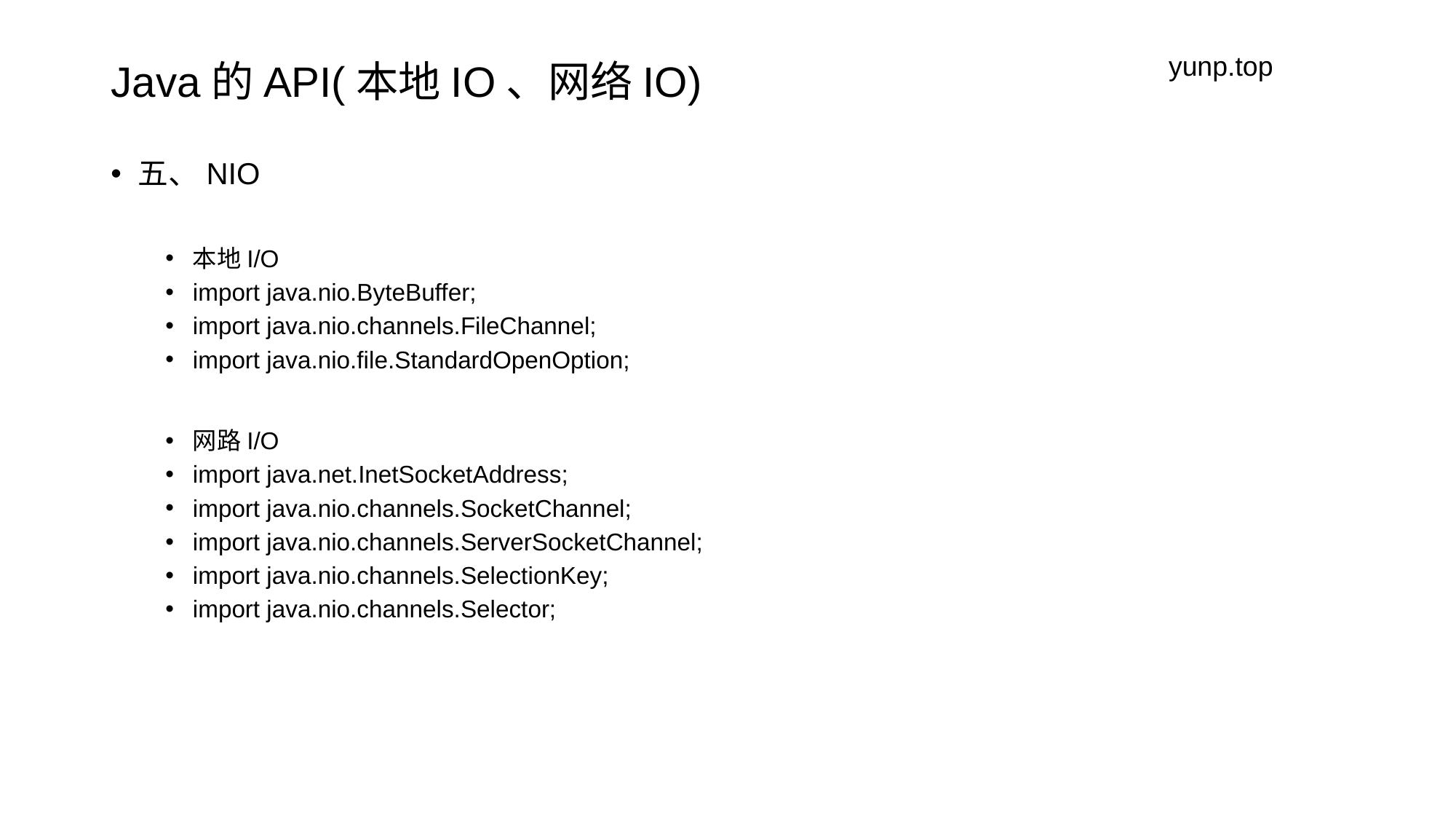

# Java的API(本地IO、网络IO)
yunp.top
五、NIO

本地I/O
import java.nio.ByteBuffer;
import java.nio.channels.FileChannel;
import java.nio.file.StandardOpenOption;

网路I/O
import java.net.InetSocketAddress;
import java.nio.channels.SocketChannel;
import java.nio.channels.ServerSocketChannel;
import java.nio.channels.SelectionKey;
import java.nio.channels.Selector;